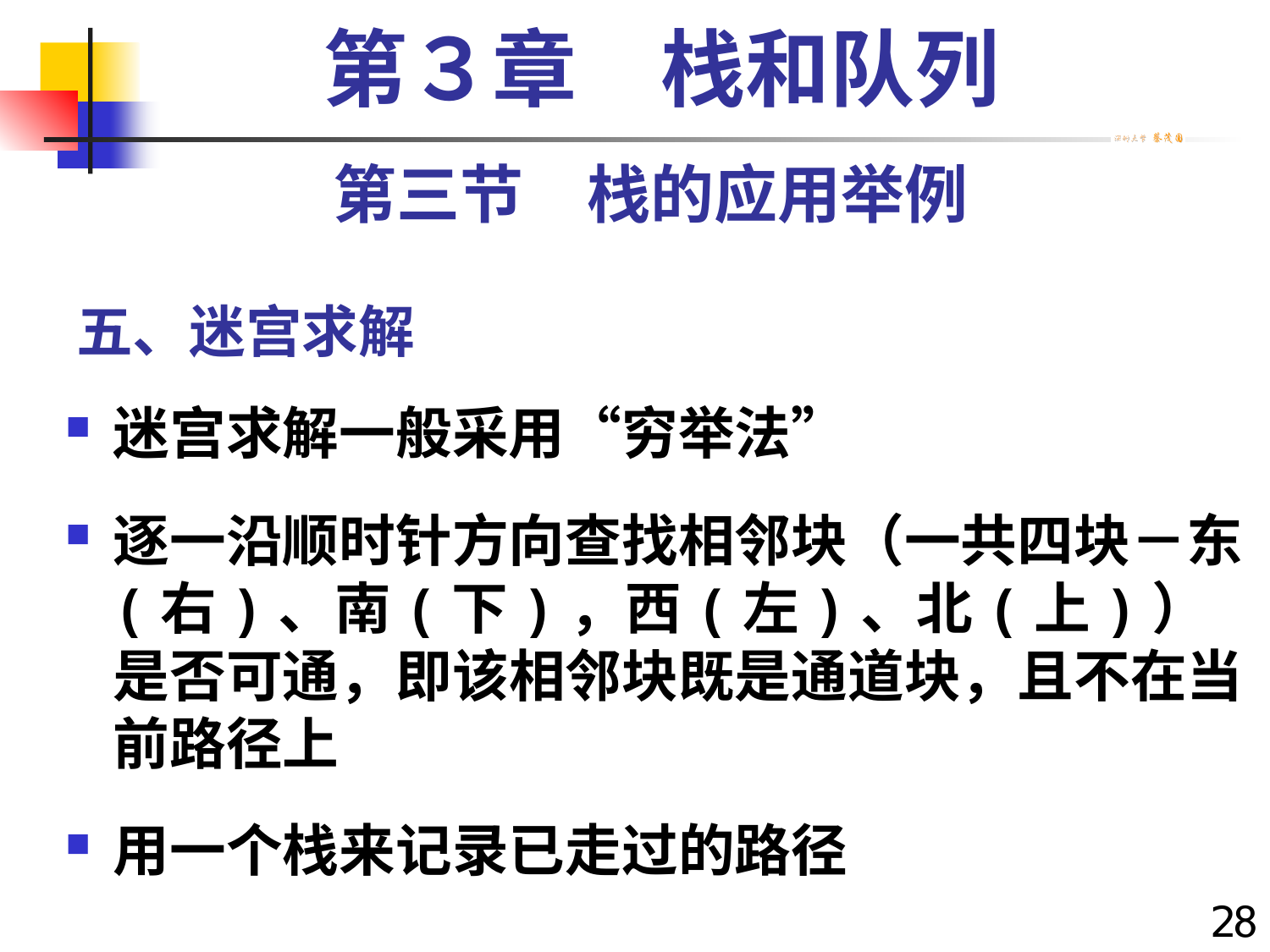

第３章　栈和队列
第三节　栈的应用举例
# 五、迷宫求解
迷宫求解一般采用“穷举法”
逐一沿顺时针方向查找相邻块（一共四块－东(右)、南(下)，西(左)、北(上)）是否可通，即该相邻块既是通道块，且不在当前路径上
用一个栈来记录已走过的路径
28